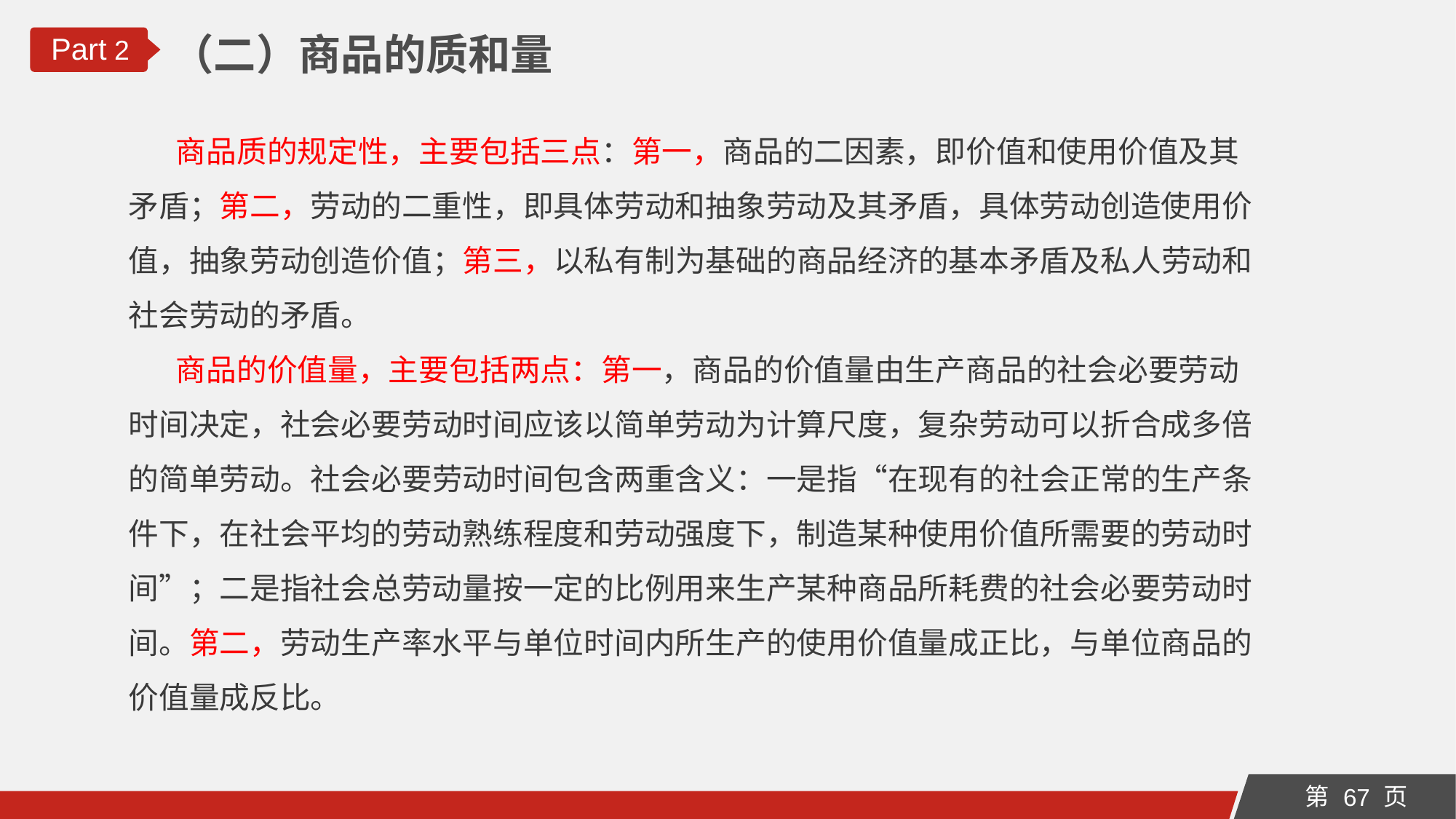

（二）商品的质和量
Part 2

      商品质的规定性，主要包括三点：第一，商品的二因素，即价值和使用价值及其矛盾；第二，劳动的二重性，即具体劳动和抽象劳动及其矛盾，具体劳动创造使用价值，抽象劳动创造价值；第三，以私有制为基础的商品经济的基本矛盾及私人劳动和社会劳动的矛盾。
      商品的价值量，主要包括两点：第一，商品的价值量由生产商品的社会必要劳动时间决定，社会必要劳动时间应该以简单劳动为计算尺度，复杂劳动可以折合成多倍的简单劳动。社会必要劳动时间包含两重含义：一是指“在现有的社会正常的生产条件下，在社会平均的劳动熟练程度和劳动强度下，制造某种使用价值所需要的劳动时间”；二是指社会总劳动量按一定的比例用来生产某种商品所耗费的社会必要劳动时间。第二，劳动生产率水平与单位时间内所生产的使用价值量成正比，与单位商品的价值量成反比。